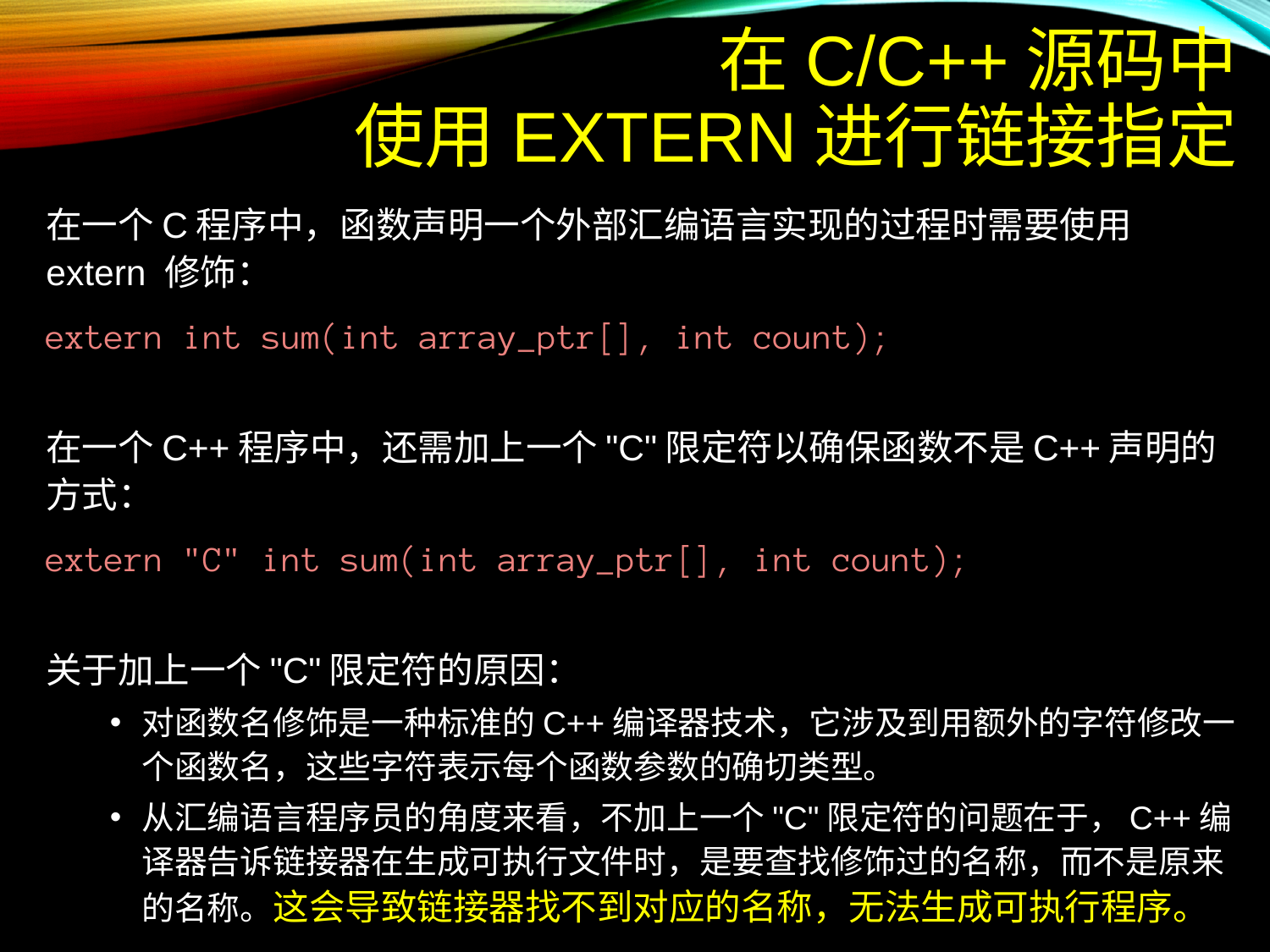

# 在C/C++源码中 使用extern进行链接指定
在一个C程序中，函数声明一个外部汇编语言实现的过程时需要使用 extern 修饰：
extern int sum(int array_ptr[], int count);
在一个C++程序中，还需加上一个"C"限定符以确保函数不是C++声明的方式：
extern "C" int sum(int array_ptr[], int count);
关于加上一个"C"限定符的原因：
对函数名修饰是一种标准的C++编译器技术，它涉及到用额外的字符修改一个函数名，这些字符表示每个函数参数的确切类型。
从汇编语言程序员的角度来看，不加上一个"C"限定符的问题在于，C++编译器告诉链接器在生成可执行文件时，是要查找修饰过的名称，而不是原来的名称。这会导致链接器找不到对应的名称，无法生成可执行程序。